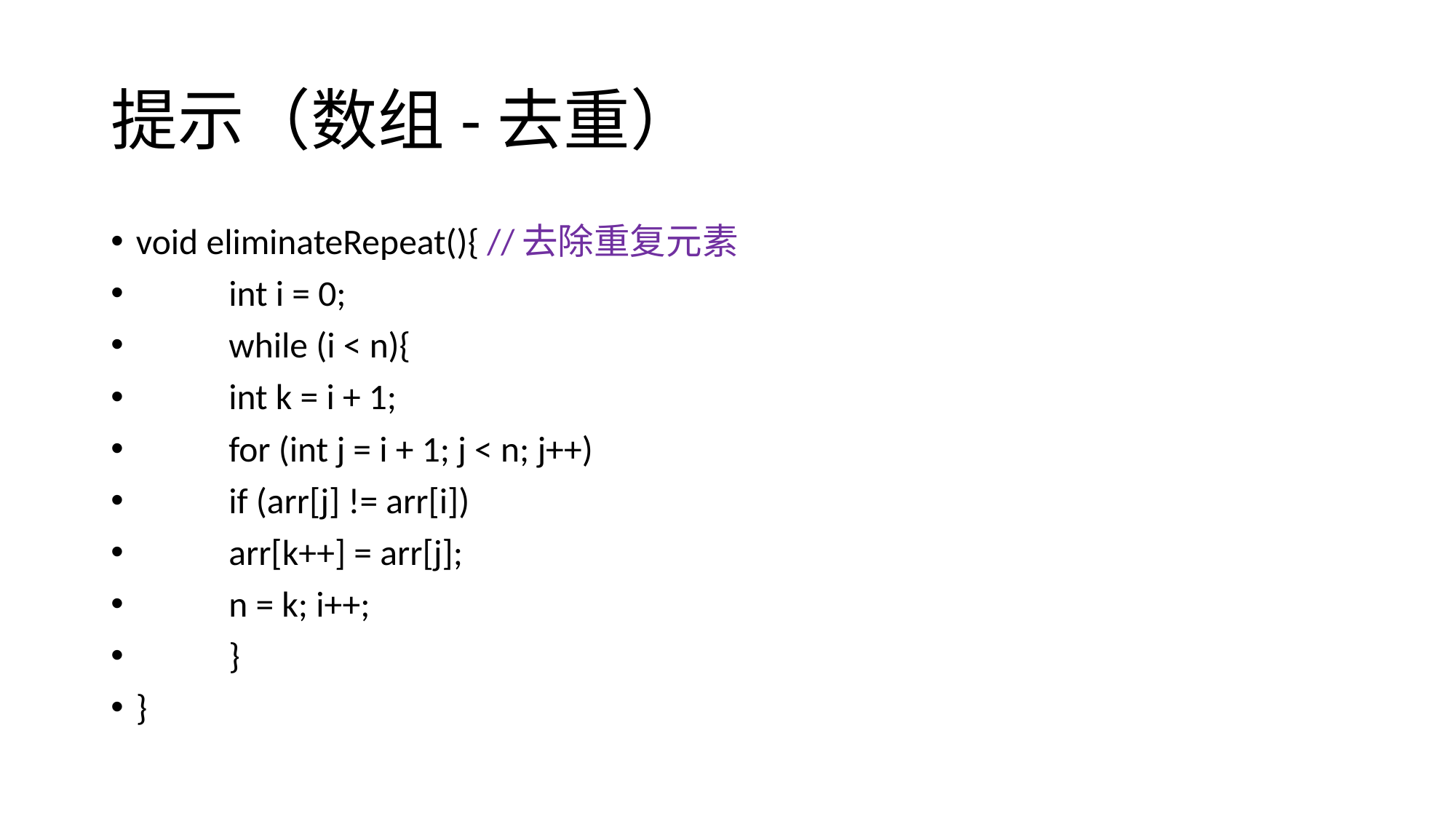

# 提示（数组-去重）
void eliminateRepeat(){ //去除重复元素
	int i = 0;
	while (i < n){
		int k = i + 1;
		for (int j = i + 1; j < n; j++)
			if (arr[j] != arr[i])
				arr[k++] = arr[j];
		n = k; i++;
	}
}